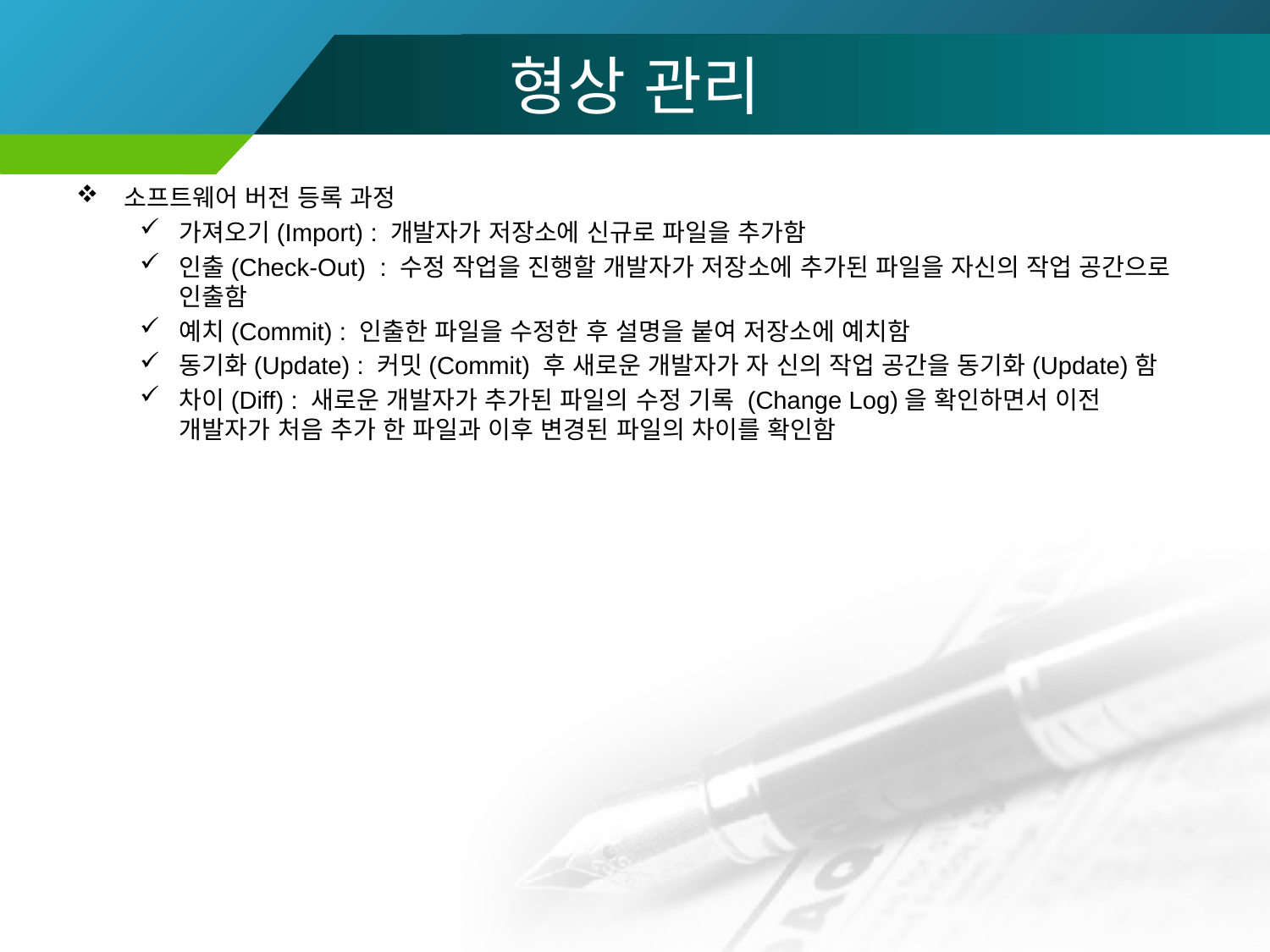

# 형상 관리
소프트웨어 버전 등록 과정
가져오기(Import) : 개발자가 저장소에 신규로 파일을 추가함
인출(Check-Out)  : 수정 작업을 진행할 개발자가 저장소에 추가된 파일을 자신의 작업 공간으로 인출함
예치(Commit) : 인출한 파일을 수정한 후 설명을 붙여 저장소에 예치함
동기화(Update) : 커밋(Commit) 후 새로운 개발자가 자 신의 작업 공간을 동기화(Update)함
차이(Diff) : 새로운 개발자가 추가된 파일의 수정 기록 (Change Log)을 확인하면서 이전 개발자가 처음 추가 한 파일과 이후 변경된 파일의 차이를 확인함